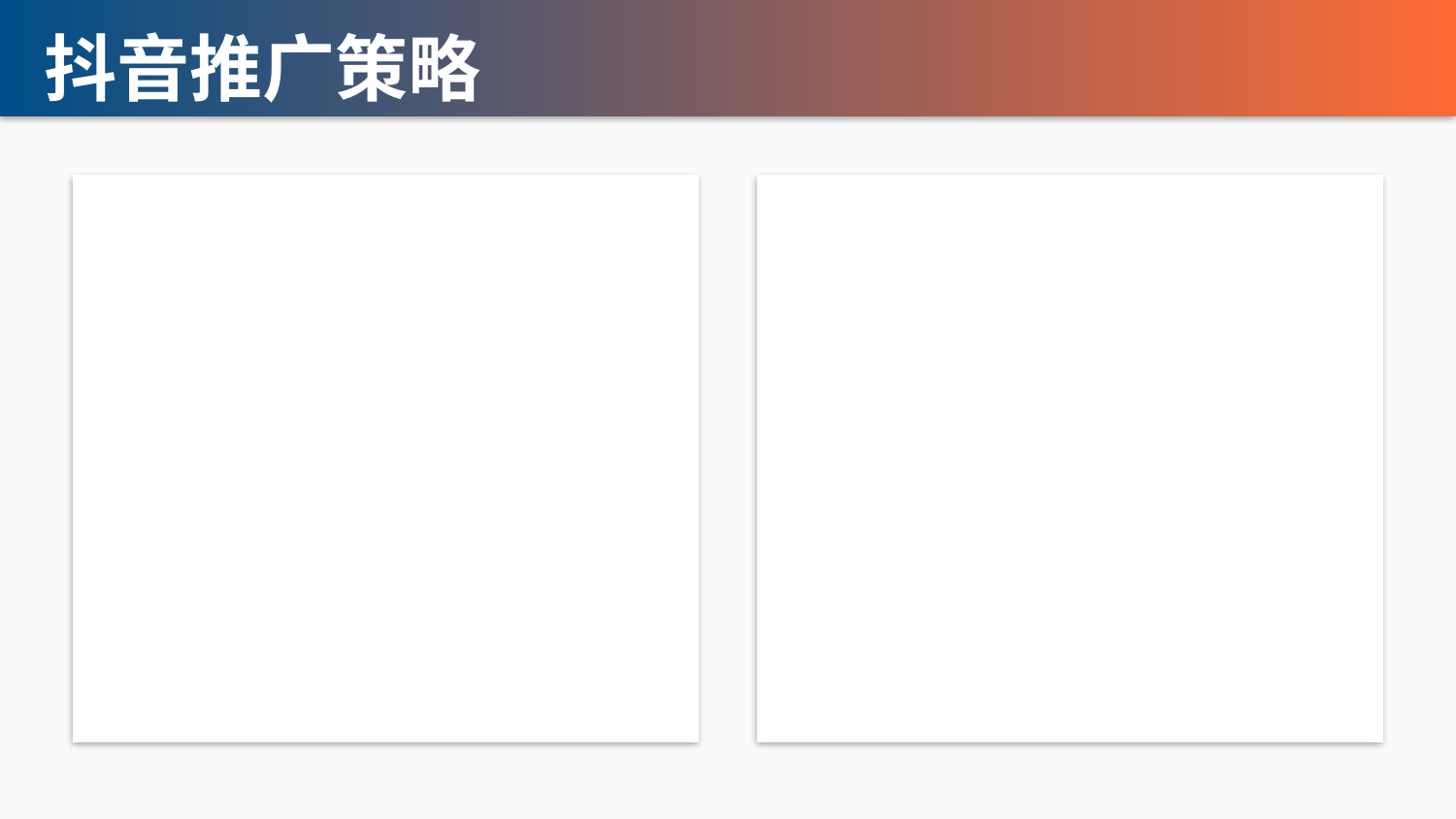

抖音推广策略

🎯 话题运营
• #一碗过桥三餐云南
• #隐藏吃法解锁挑战
• #云南寻味记
• 目标: 1000万曝光

💰 投放策略
• DOU+推广: 精准定向投放
• 达人合作: 美食垂类KOL
• 挑战赛: UGC内容激励
• 直播带货: 限时秒杀活动